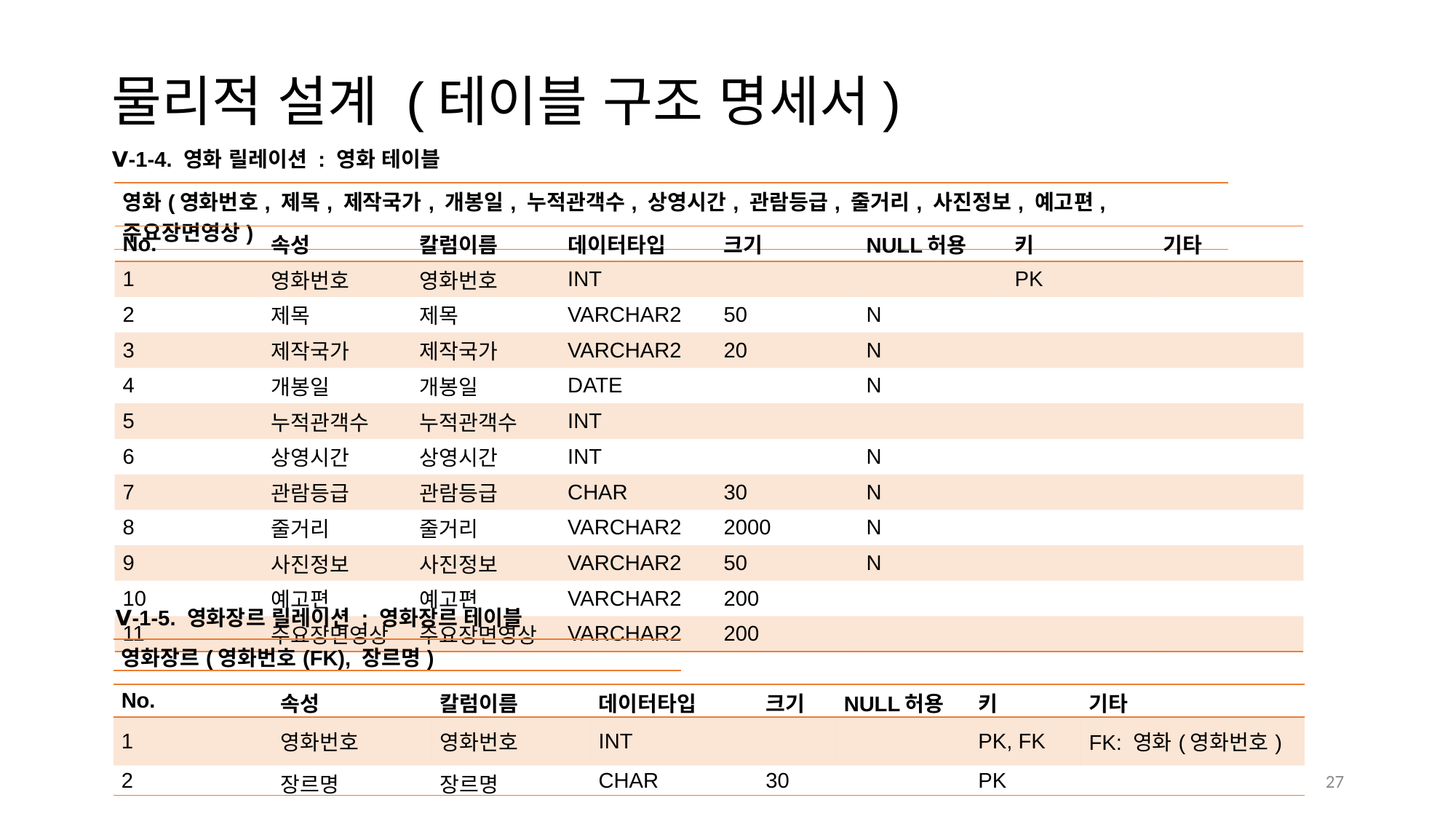

물리적 설계 (테이블 구조 명세서)
Ⅴ-1-4. 영화 릴레이션 : 영화 테이블
| 영화(영화번호, 제목, 제작국가, 개봉일, 누적관객수, 상영시간, 관람등급, 줄거리, 사진정보, 예고편, 주요장면영상) |
| --- |
| No. | 속성 | 칼럼이름 | 데이터타입 | 크기 | NULL허용 | 키 | 기타 |
| --- | --- | --- | --- | --- | --- | --- | --- |
| 1 | 영화번호 | 영화번호 | INT |  |  | PK |  |
| 2 | 제목 | 제목 | VARCHAR2 | 50 | N |  |  |
| 3 | 제작국가 | 제작국가 | VARCHAR2 | 20 | N |  |  |
| 4 | 개봉일 | 개봉일 | DATE |  | N |  |  |
| 5 | 누적관객수 | 누적관객수 | INT |  |  |  |  |
| 6 | 상영시간 | 상영시간 | INT |  | N |  |  |
| 7 | 관람등급 | 관람등급 | CHAR | 30 | N |  |  |
| 8 | 줄거리 | 줄거리 | VARCHAR2 | 2000 | N |  |  |
| 9 | 사진정보 | 사진정보 | VARCHAR2 | 50 | N |  |  |
| 10 | 예고편 | 예고편 | VARCHAR2 | 200 |  |  |  |
| 11 | 주요장면영상 | 주요장면영상 | VARCHAR2 | 200 |  |  |  |
 Ⅴ-1-5. 영화장르 릴레이션 : 영화장르 테이블
| 영화장르(영화번호(FK), 장르명) |
| --- |
| No. | 속성 | 칼럼이름 | 데이터타입 | 크기 | NULL허용 | 키 | 기타 |
| --- | --- | --- | --- | --- | --- | --- | --- |
| 1 | 영화번호 | 영화번호 | INT |  |  | PK, FK | FK: 영화(영화번호) |
| 2 | 장르명 | 장르명 | CHAR | 30 |  | PK |  |
27